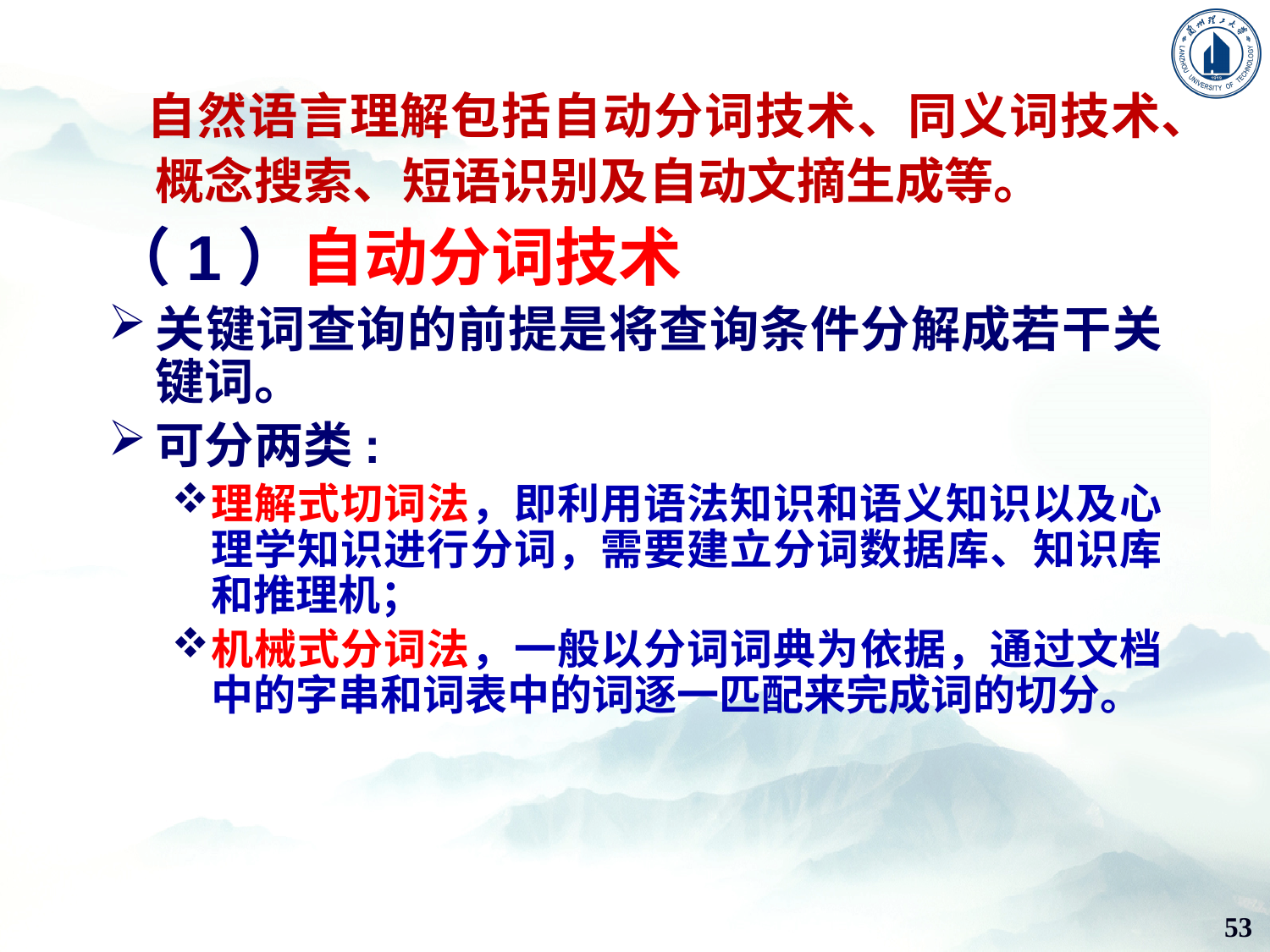

自然语言理解包括自动分词技术、同义词技术、概念搜索、短语识别及自动文摘生成等。
（1）自动分词技术
关键词查询的前提是将查询条件分解成若干关键词。
可分两类:
理解式切词法，即利用语法知识和语义知识以及心理学知识进行分词，需要建立分词数据库、知识库和推理机；
机械式分词法，一般以分词词典为依据，通过文档中的字串和词表中的词逐一匹配来完成词的切分。
53